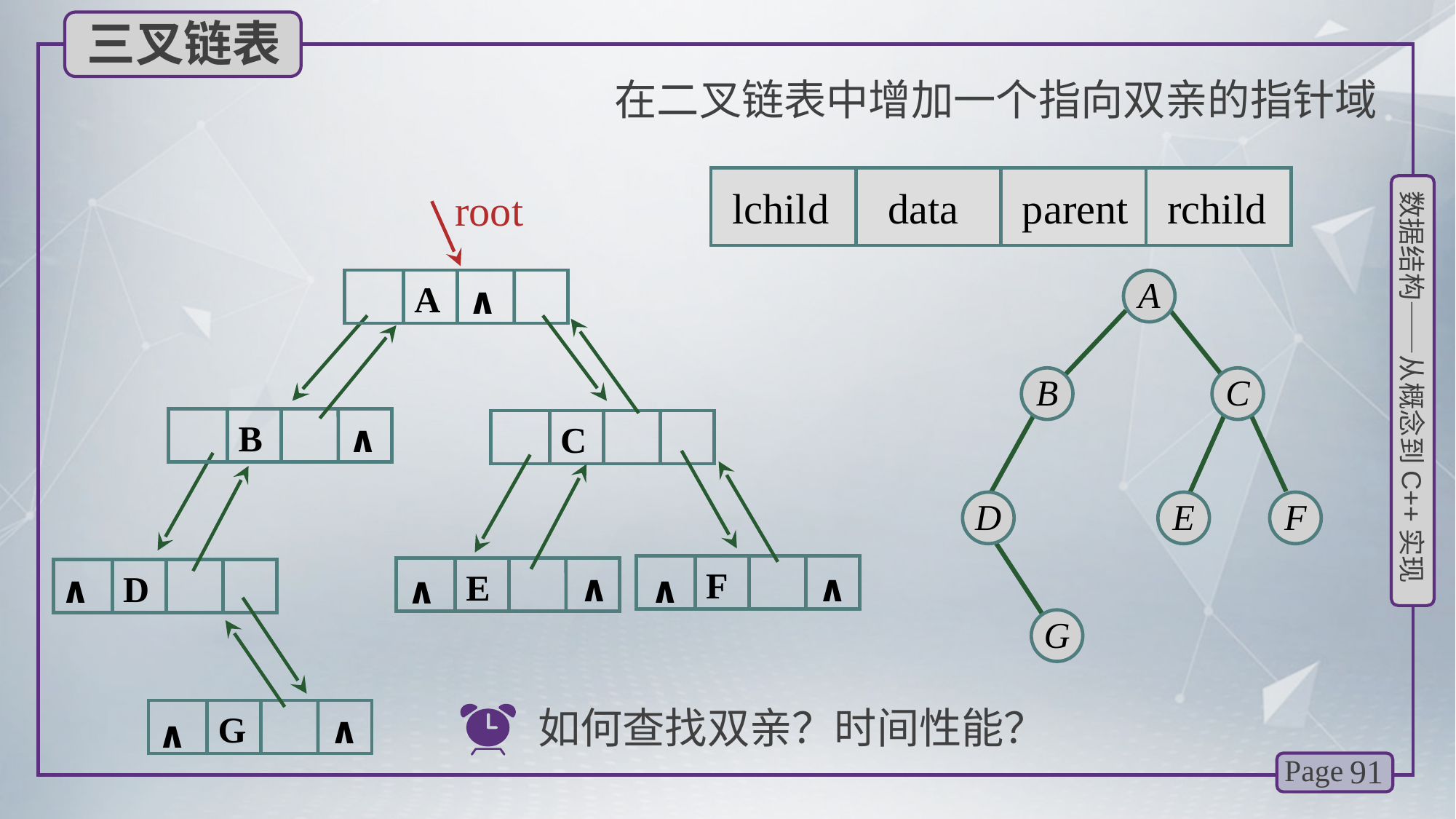

三叉链表

在二叉链表中增加一个指向双亲的指针域
 lchild
  data
 parent
 rchild
root

∧

A

∧

B

C

F

∧
∧

E

∧
∧

D
∧

∧

G
∧
A

B
C

D
E
F

G
如何查找双亲？时间性能？